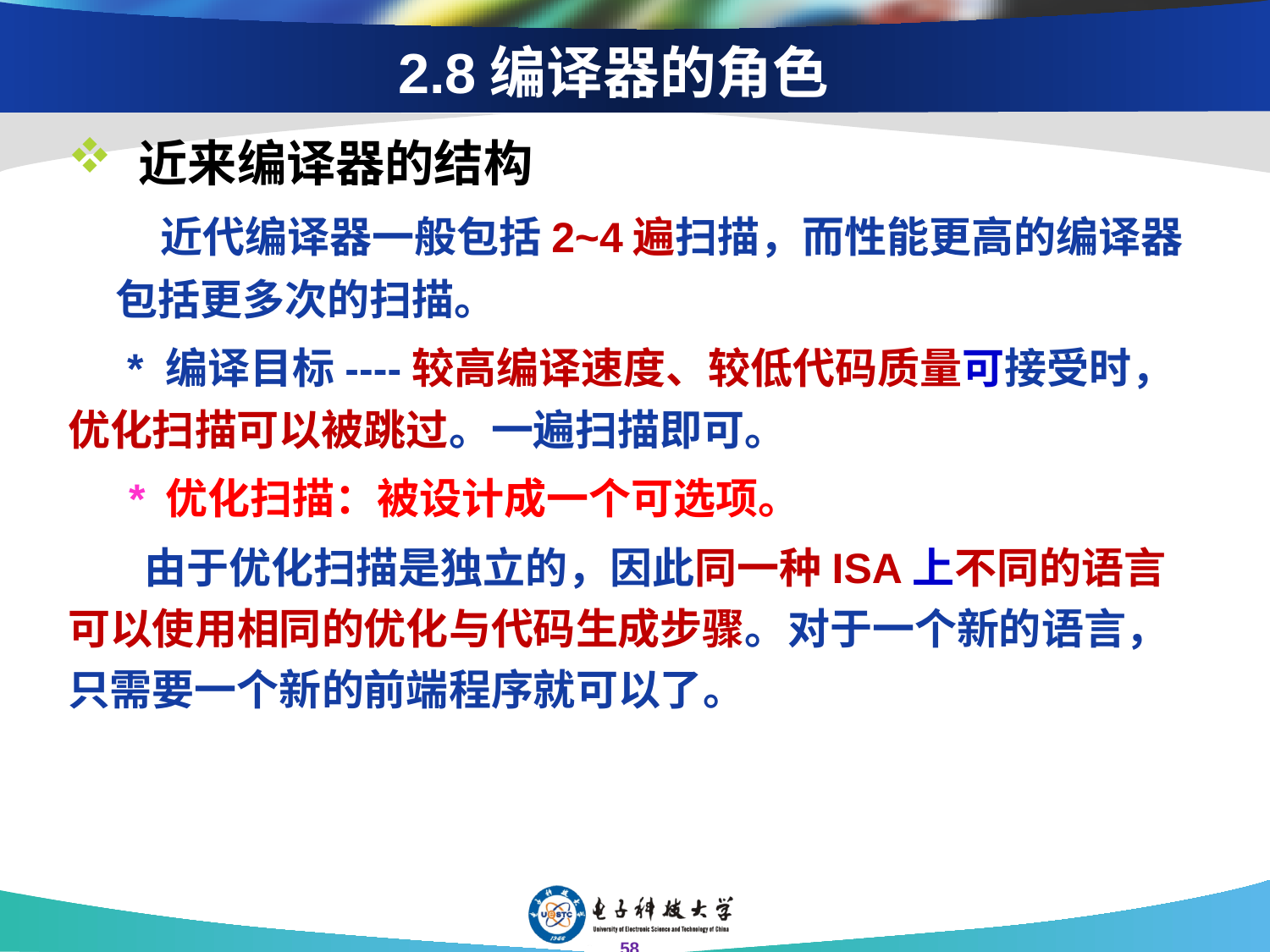

# 2.8编译器的角色
 近来编译器的结构
    近代编译器一般包括2~4遍扫描，而性能更高的编译器包括更多次的扫描。
     * 编译目标----较高编译速度、较低代码质量可接受时，优化扫描可以被跳过。一遍扫描即可。
     * 优化扫描：被设计成一个可选项。
       由于优化扫描是独立的，因此同一种ISA上不同的语言可以使用相同的优化与代码生成步骤。对于一个新的语言，只需要一个新的前端程序就可以了。
58